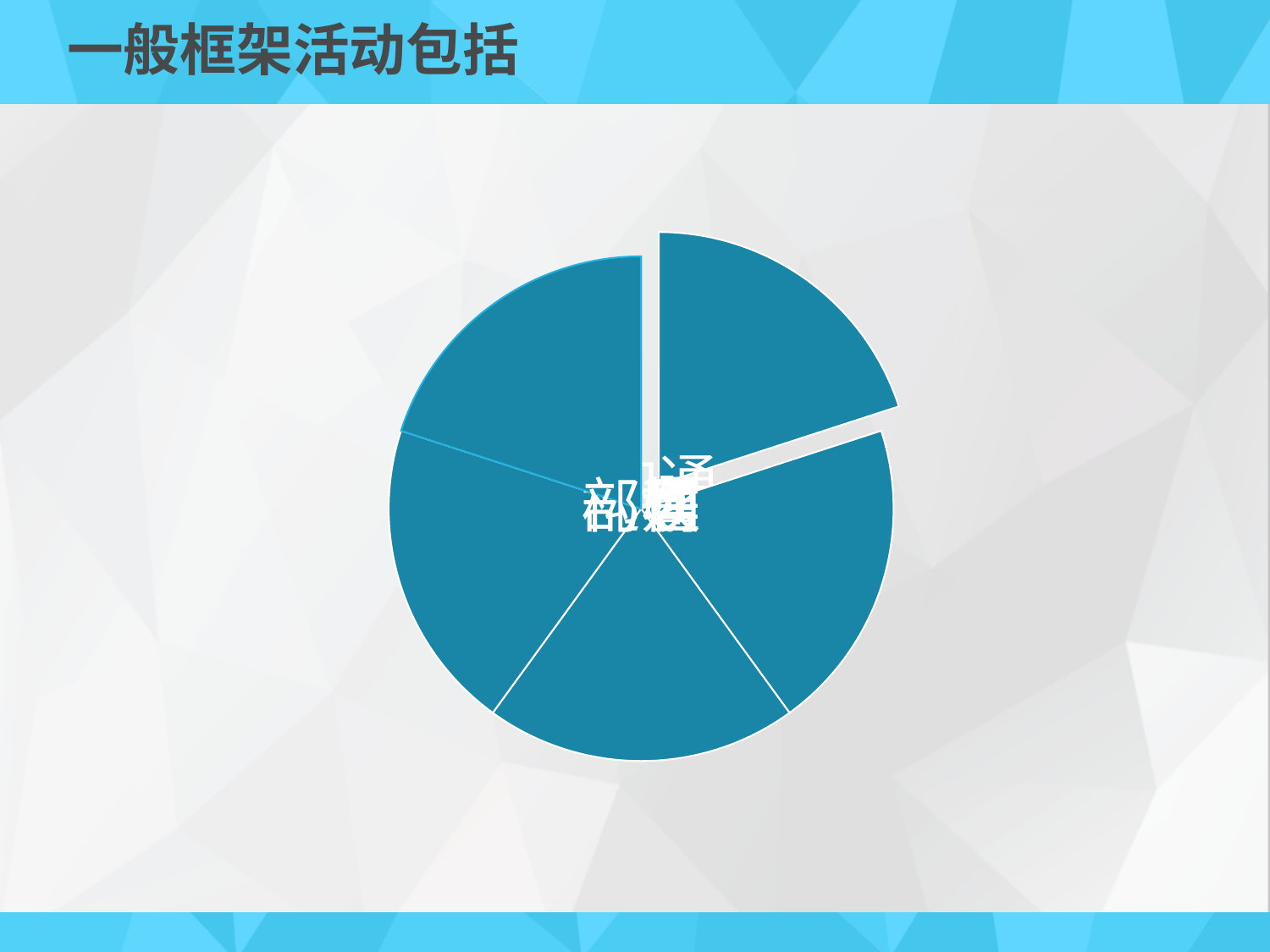

# 一般框架活动包括
沟通
策划
建模
构建
部署